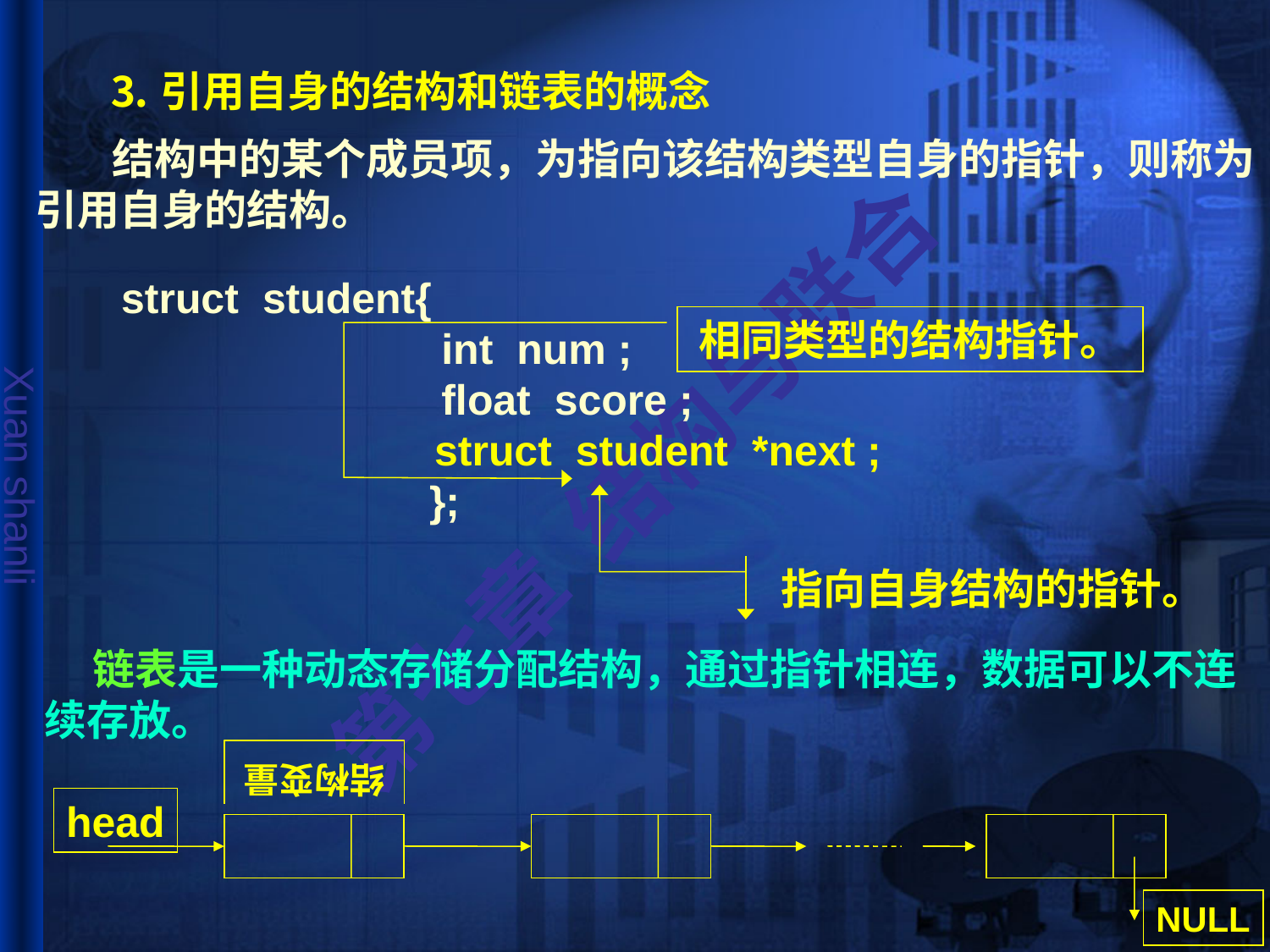

# ⒊引用自身的结构和链表的概念
       结构中的某个成员项，为指向该结构类型自身的指针，则称为
引用自身的结构。
struct  student{
                           int  num ;
                           float  score ;
		     struct  student  *next ;
                          };
相同类型的结构指针。
指向自身结构的指针。
    链表是一种动态存储分配结构，通过指针相连，数据可以不连
续存放。
结构变量
head

NULL